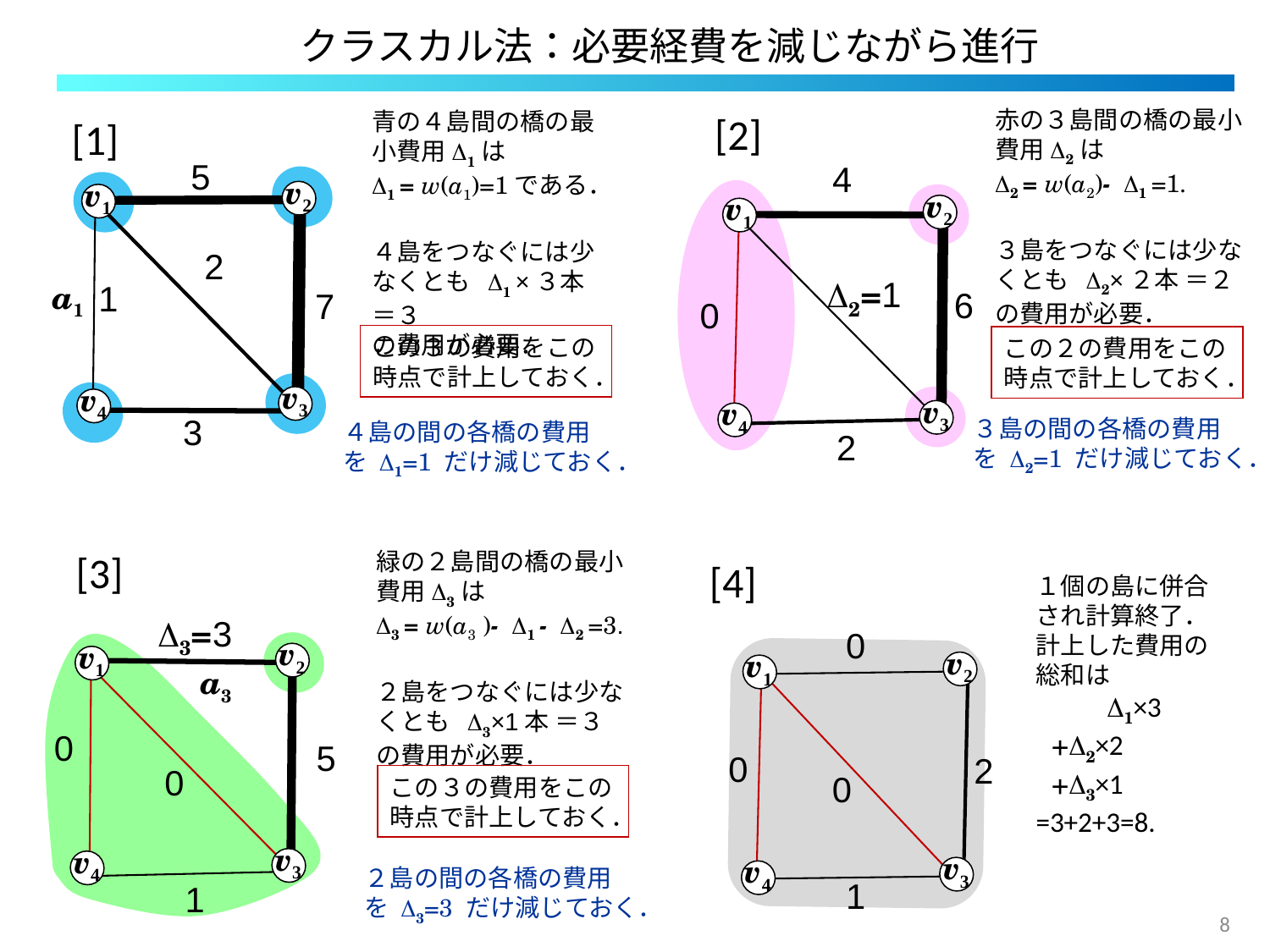

# クラスカル法：必要経費を減じながら進行

赤の３島間の橋の最小費用Δ2は
Δ2 = w(a2)- Δ1 =1.

３島をつなぐには少なくとも  Δ2×２本 ＝２
の費用が必要．
青の４島間の橋の最小費用Δ1は
Δ1 = w(a1)=1である．

４島をつなぐには少なくとも  Δ1 ×３本 ＝３
の費用が必要．
[2]
[1]

5
4

 v2

 v1

 v2

 v1

2

Δ2=1
1
a1
6
7
0
この３の費用をこの時点で計上しておく．
この２の費用をこの時点で計上しておく．

 v3

 v4

 v3

 v4

3
３島の間の各橋の費用
を Δ2=1 だけ減じておく．
４島の間の各橋の費用
を Δ1=1 だけ減じておく．
2
[3]
緑の２島間の橋の最小費用Δ3は
Δ3 = w(a3 )- Δ1 - Δ2 =3.

２島をつなぐには少なくとも  Δ3×1本 ＝３
の費用が必要．
[4]
１個の島に併合され計算終了．
計上した費用の
総和は
     Δ1×3
  +Δ2×2
  +Δ3×1
=3+2+3=8.

Δ3=3

0
 v2

 v1

 v2

 v1

a3

0
5
0
2
0
0
この３の費用をこの時点で計上しておく．

 v3

 v4

 v3

 v4

２島の間の各橋の費用
を Δ3=3 だけ減じておく．
1
1
8